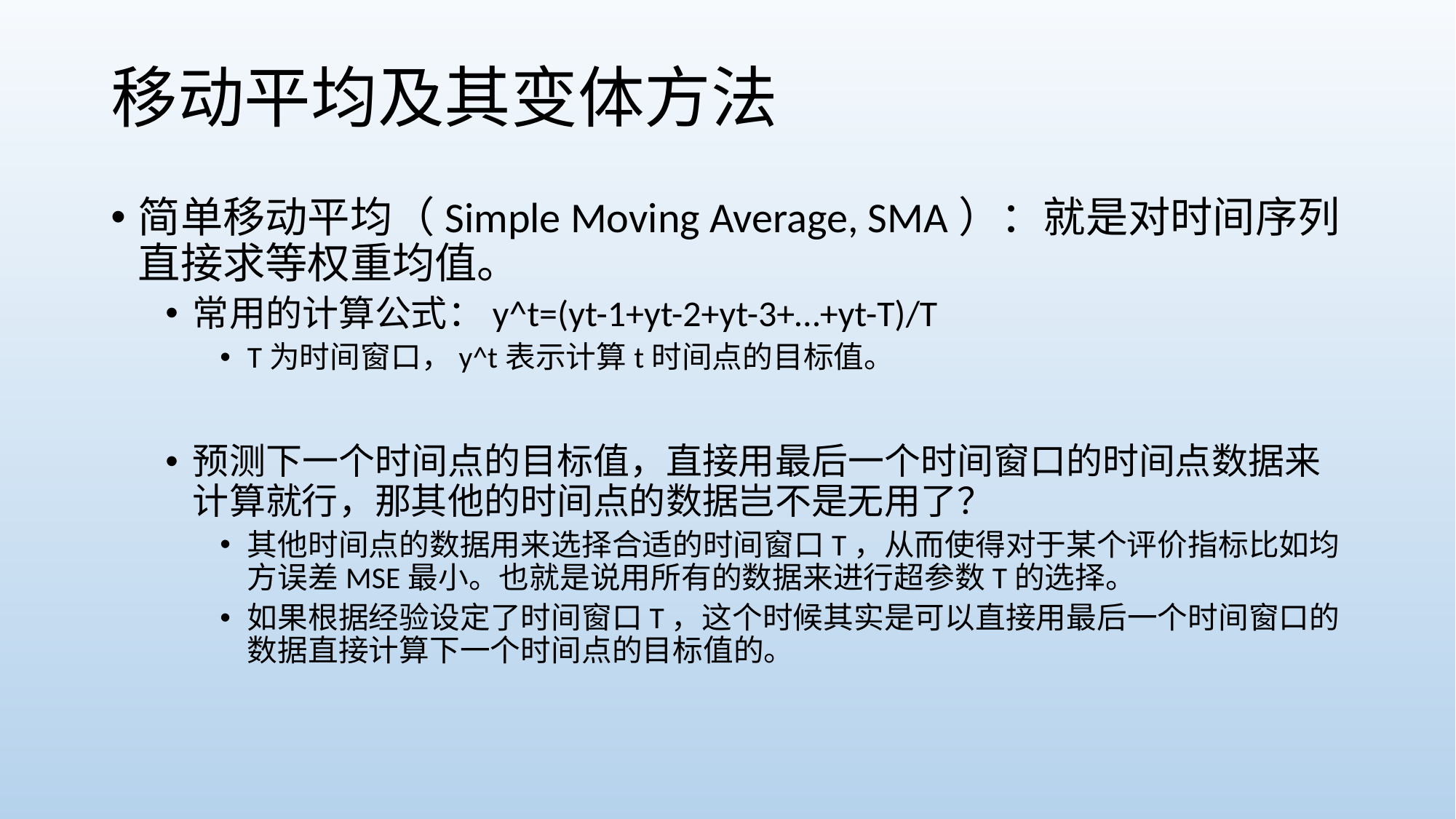

# 移动平均及其变体方法
简单移动平均（Simple Moving Average, SMA）：就是对时间序列直接求等权重均值。
常用的计算公式：y^t=(yt-1+yt-2+yt-3+…+yt-T)/T
T为时间窗口，y^t表示计算t时间点的目标值。

预测下一个时间点的目标值，直接用最后一个时间窗口的时间点数据来计算就行，那其他的时间点的数据岂不是无用了？
其他时间点的数据用来选择合适的时间窗口T，从而使得对于某个评价指标比如均方误差MSE最小。也就是说用所有的数据来进行超参数T的选择。
如果根据经验设定了时间窗口T，这个时候其实是可以直接用最后一个时间窗口的数据直接计算下一个时间点的目标值的。